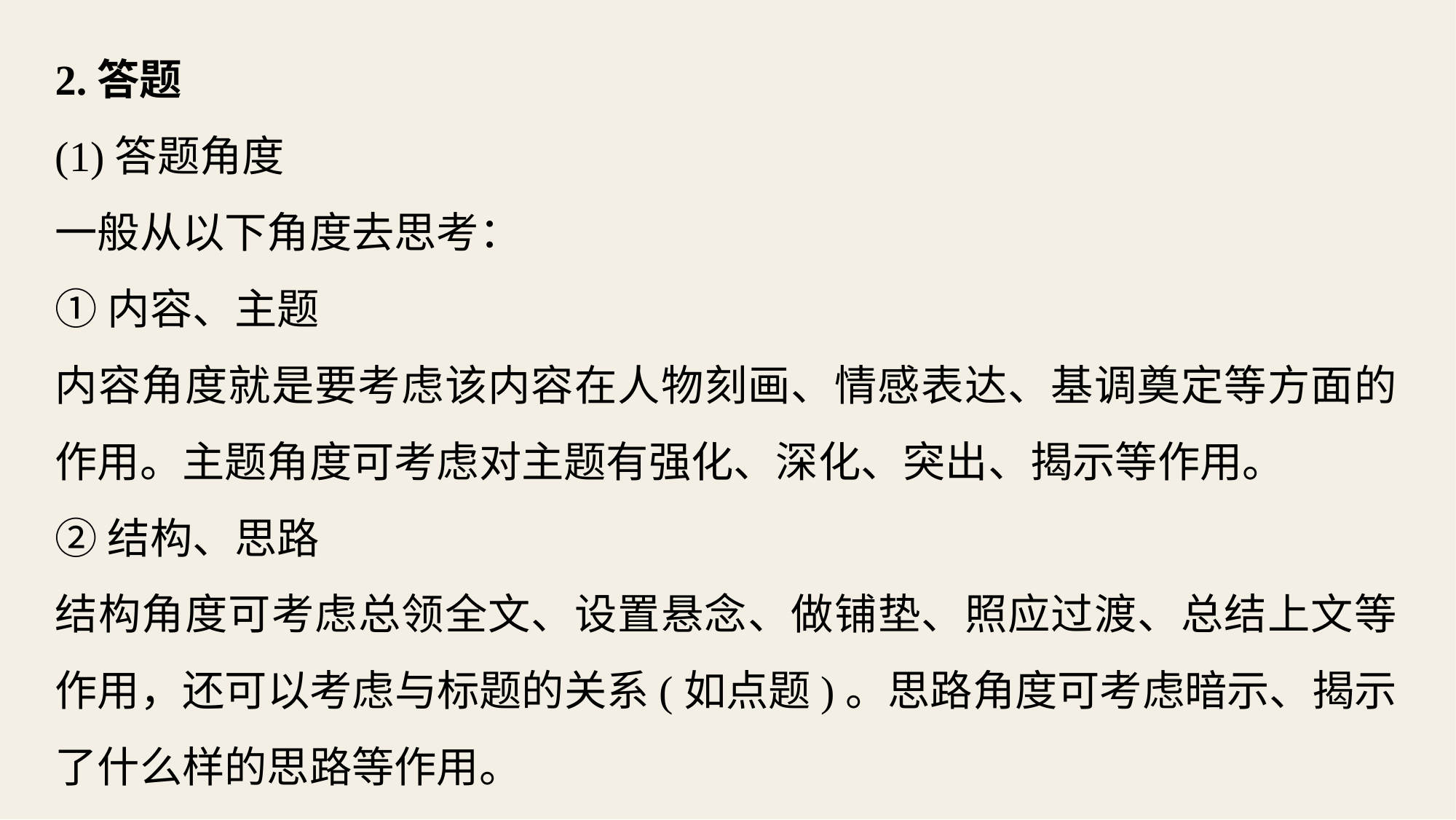

2.答题
(1)答题角度
一般从以下角度去思考：
①内容、主题
内容角度就是要考虑该内容在人物刻画、情感表达、基调奠定等方面的作用。主题角度可考虑对主题有强化、深化、突出、揭示等作用。
②结构、思路
结构角度可考虑总领全文、设置悬念、做铺垫、照应过渡、总结上文等作用，还可以考虑与标题的关系(如点题)。思路角度可考虑暗示、揭示了什么样的思路等作用。